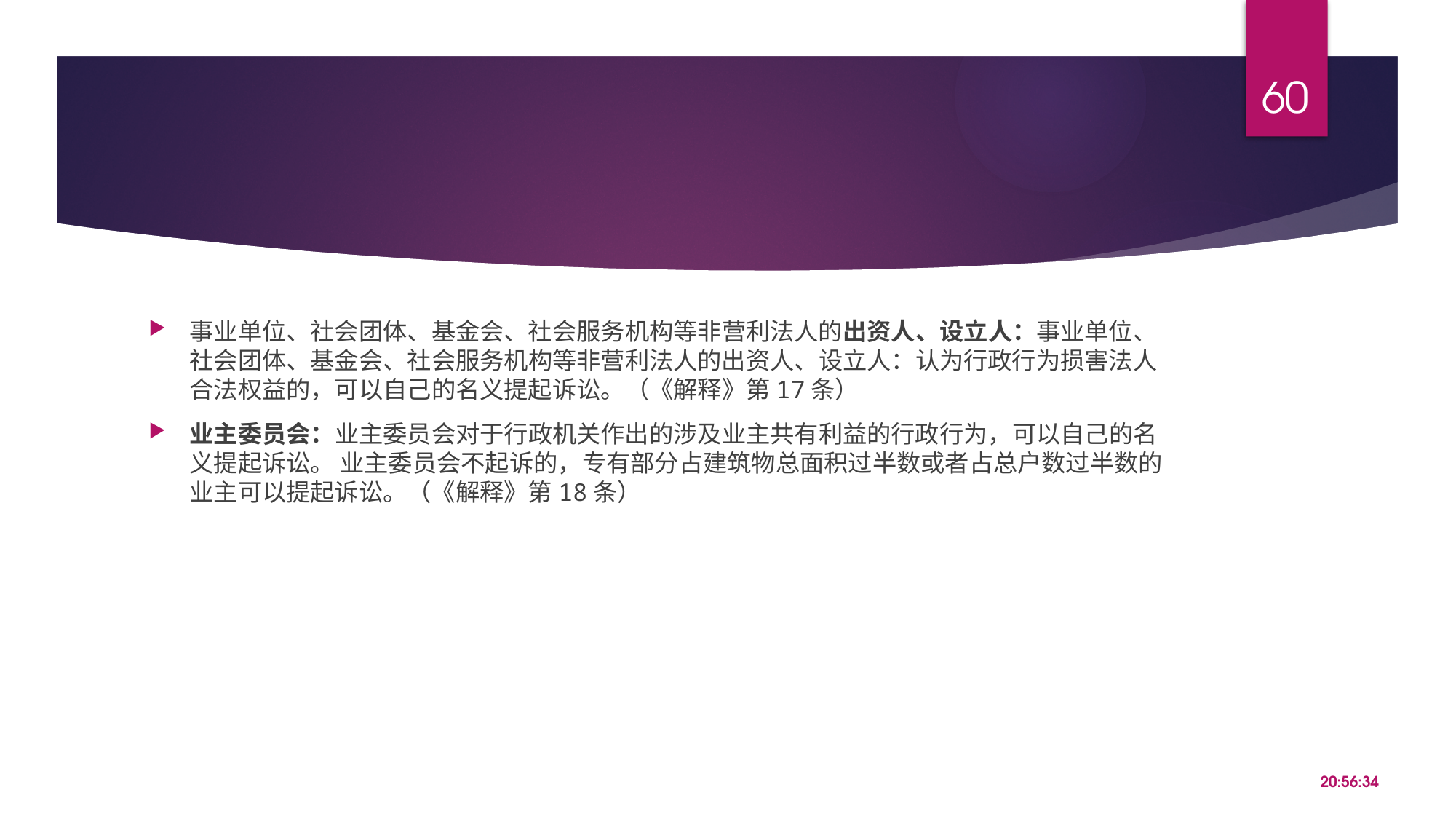

60
#
事业单位、社会团体、基金会、社会服务机构等非营利法人的出资人、设立人：事业单位、社会团体、基金会、社会服务机构等非营利法人的出资人、设立人：认为行政行为损害法人合法权益的，可以自己的名义提起诉讼。（《解释》第17条）
业主委员会：业主委员会对于行政机关作出的涉及业主共有利益的行政行为，可以自己的名义提起诉讼。 业主委员会不起诉的，专有部分占建筑物总面积过半数或者占总户数过半数的业主可以提起诉讼。（《解释》第18条）
20:56:34